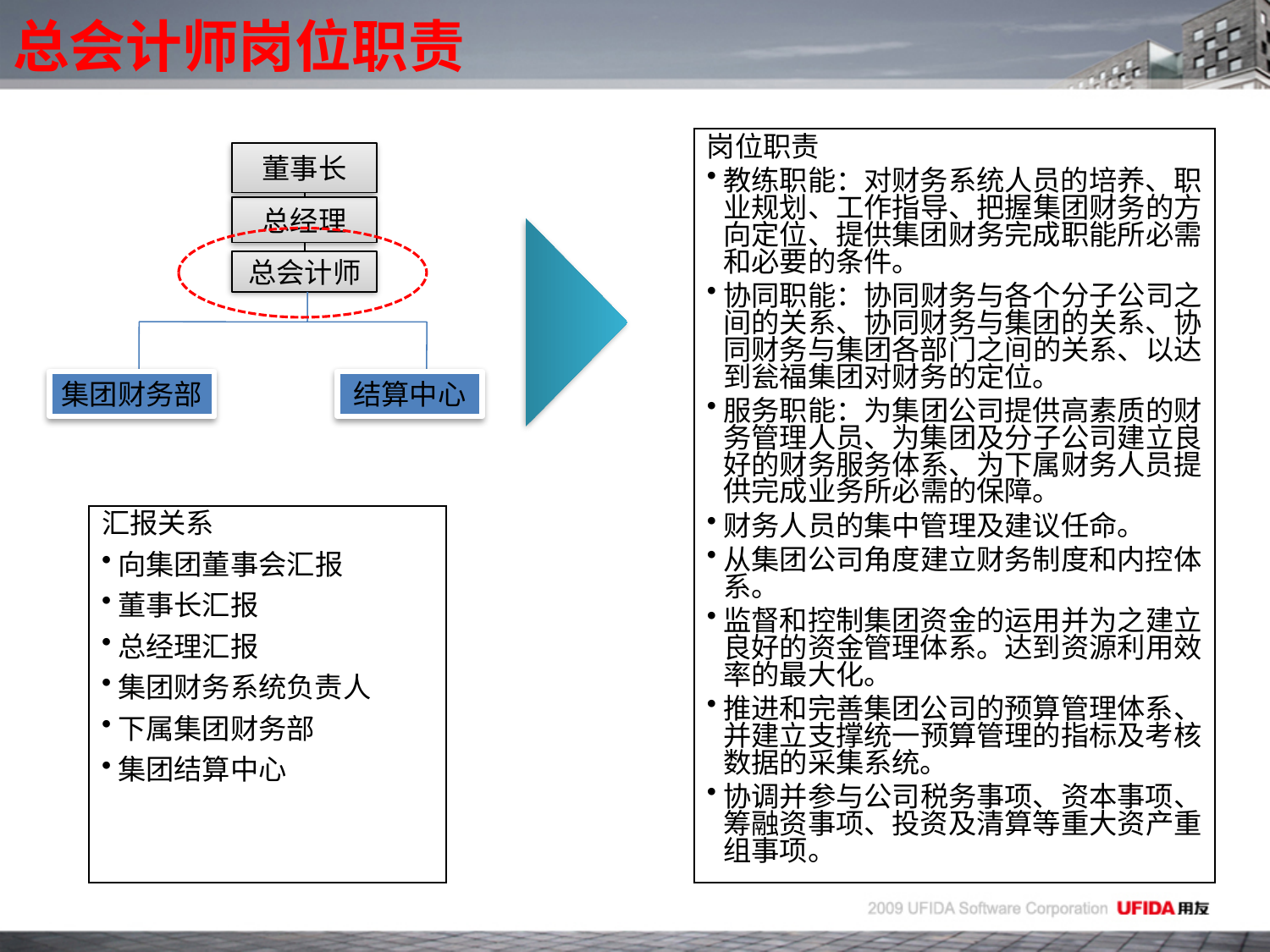

# 总会计师岗位职责
岗位职责
教练职能：对财务系统人员的培养、职业规划、工作指导、把握集团财务的方向定位、提供集团财务完成职能所必需和必要的条件。
协同职能：协同财务与各个分子公司之间的关系、协同财务与集团的关系、协同财务与集团各部门之间的关系、以达到瓮福集团对财务的定位。
服务职能：为集团公司提供高素质的财务管理人员、为集团及分子公司建立良好的财务服务体系、为下属财务人员提供完成业务所必需的保障。
财务人员的集中管理及建议任命。
从集团公司角度建立财务制度和内控体系。
监督和控制集团资金的运用并为之建立良好的资金管理体系。达到资源利用效率的最大化。
推进和完善集团公司的预算管理体系、并建立支撑统一预算管理的指标及考核数据的采集系统。
协调并参与公司税务事项、资本事项、筹融资事项、投资及清算等重大资产重组事项。
董事长
总经理

总会计师

集团财务部
结算中心
汇报关系
向集团董事会汇报
董事长汇报
总经理汇报
集团财务系统负责人
下属集团财务部
集团结算中心